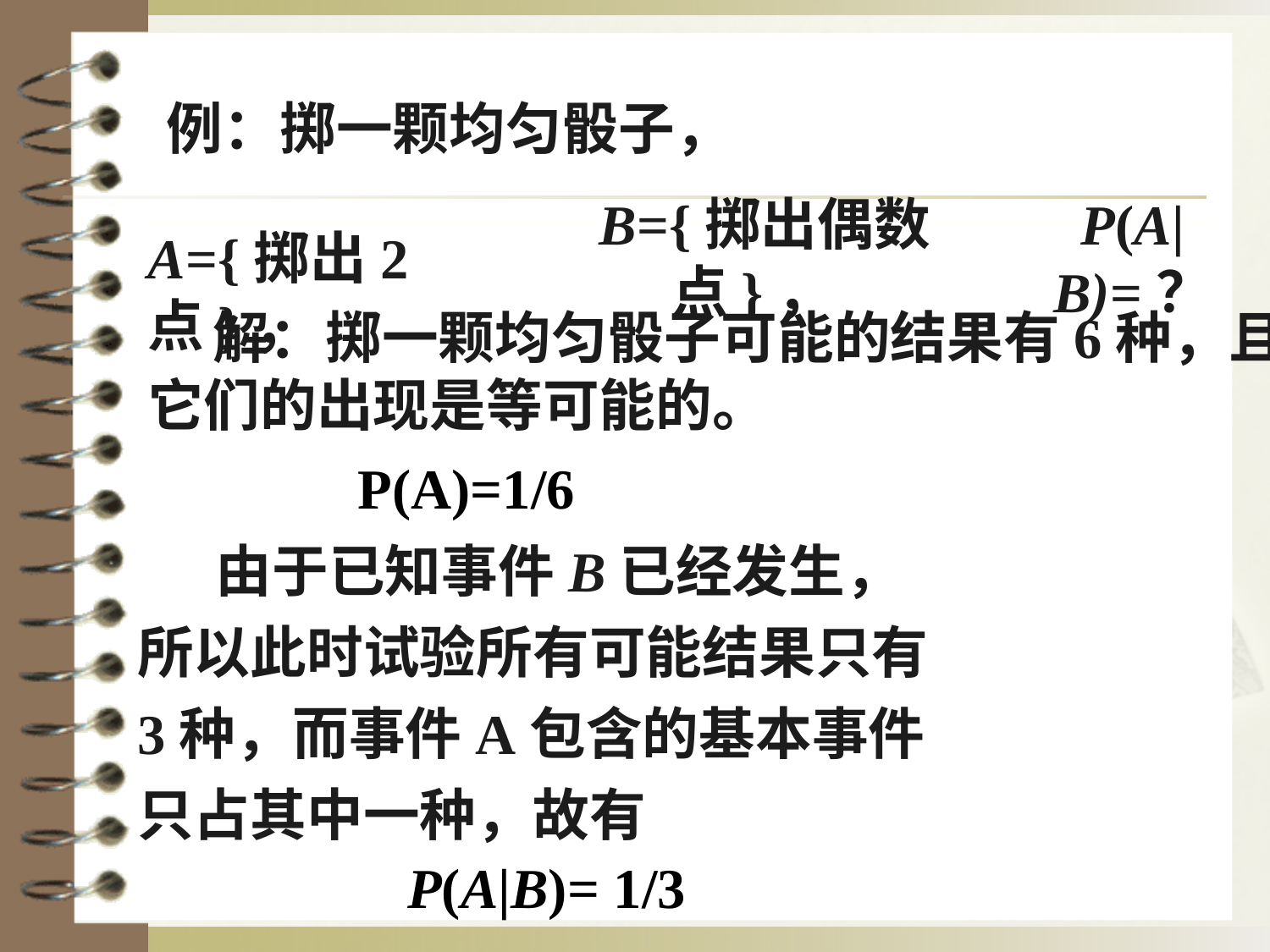

例：掷一颗均匀骰子，
A={掷出2点}，
  B={掷出偶数点}，
P(A|B)=？
    解：掷一颗均匀骰子可能的结果有6种，且它们的出现是等可能的。
P(A)=1/6
     由于已知事件B已经发生，所以此时试验所有可能结果只有3种，而事件A包含的基本事件只占其中一种，故有
P(A|B)= 1/3